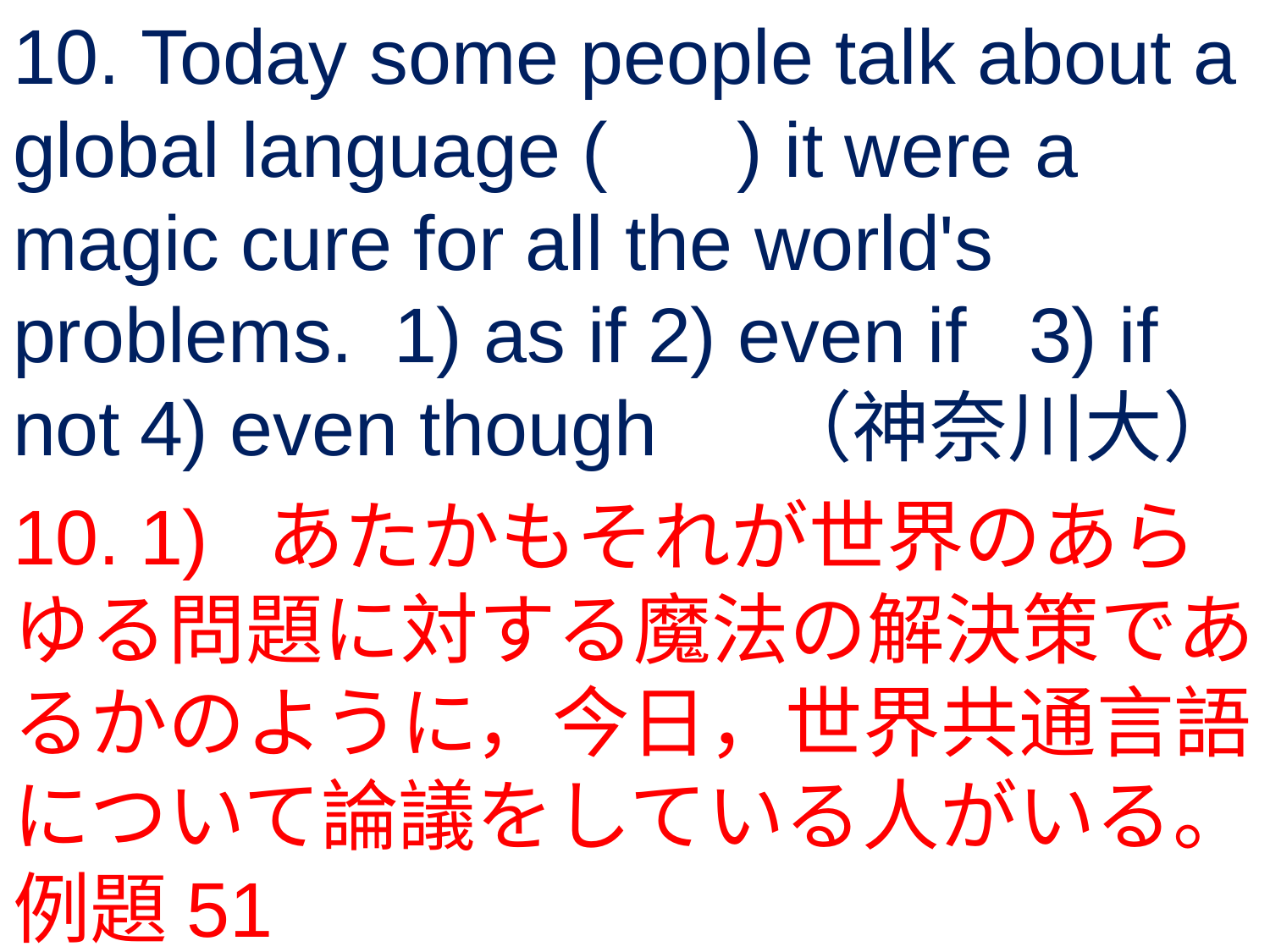

# 10. Today some people talk about a global language (      ) it were a magic cure for all the world's problems.	1) as if	2) even if	3) if not	4) even though	（神奈川大）
10.	1) 	あたかもそれが世界のあらゆる問題に対する魔法の解決策であるかのように，今日，世界共通言語について論議をしている人がいる。例題51